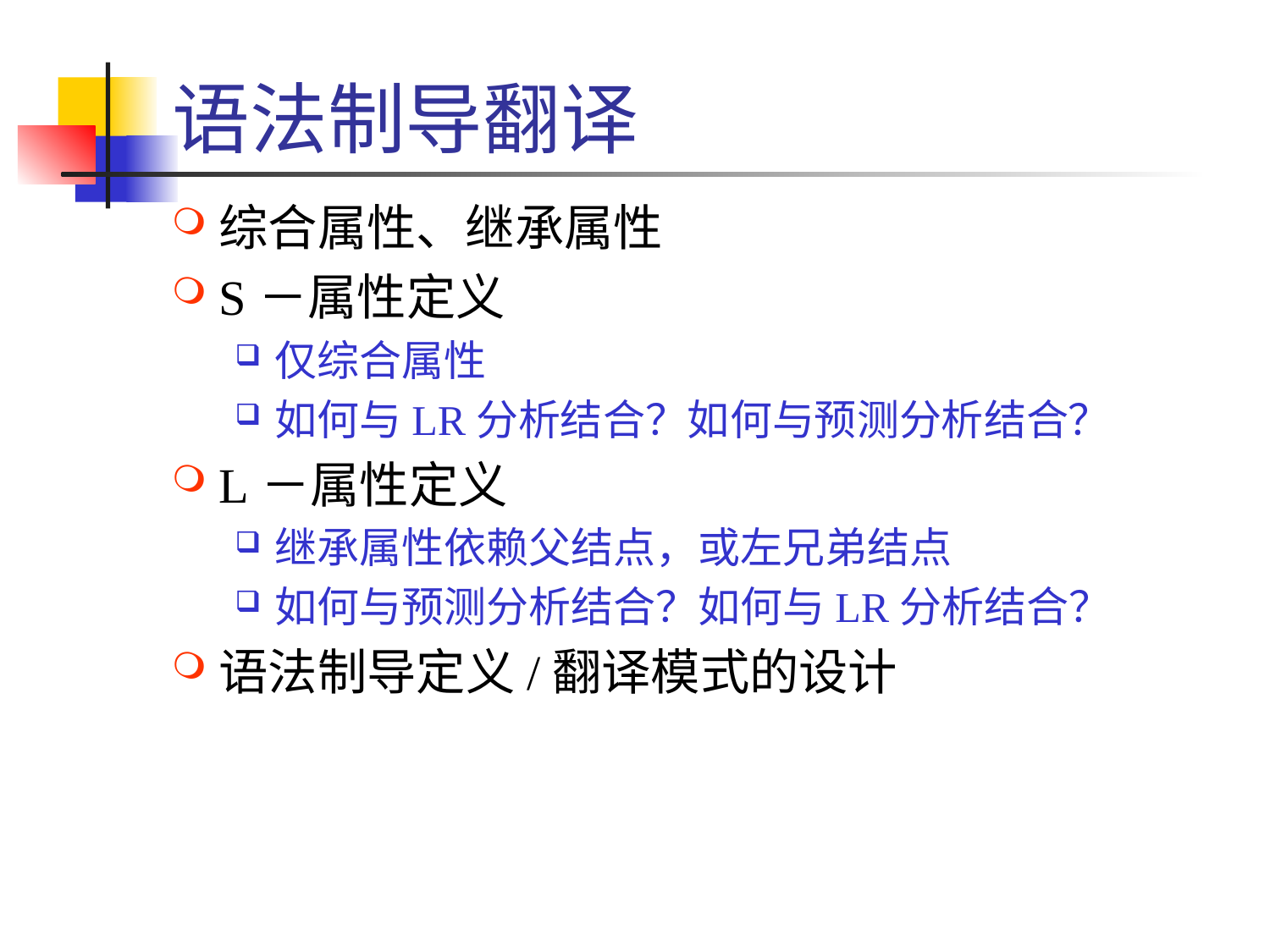

# 语法制导翻译
综合属性、继承属性
S－属性定义
仅综合属性
如何与LR分析结合？如何与预测分析结合？
L－属性定义
继承属性依赖父结点，或左兄弟结点
如何与预测分析结合？如何与LR分析结合？
语法制导定义/翻译模式的设计